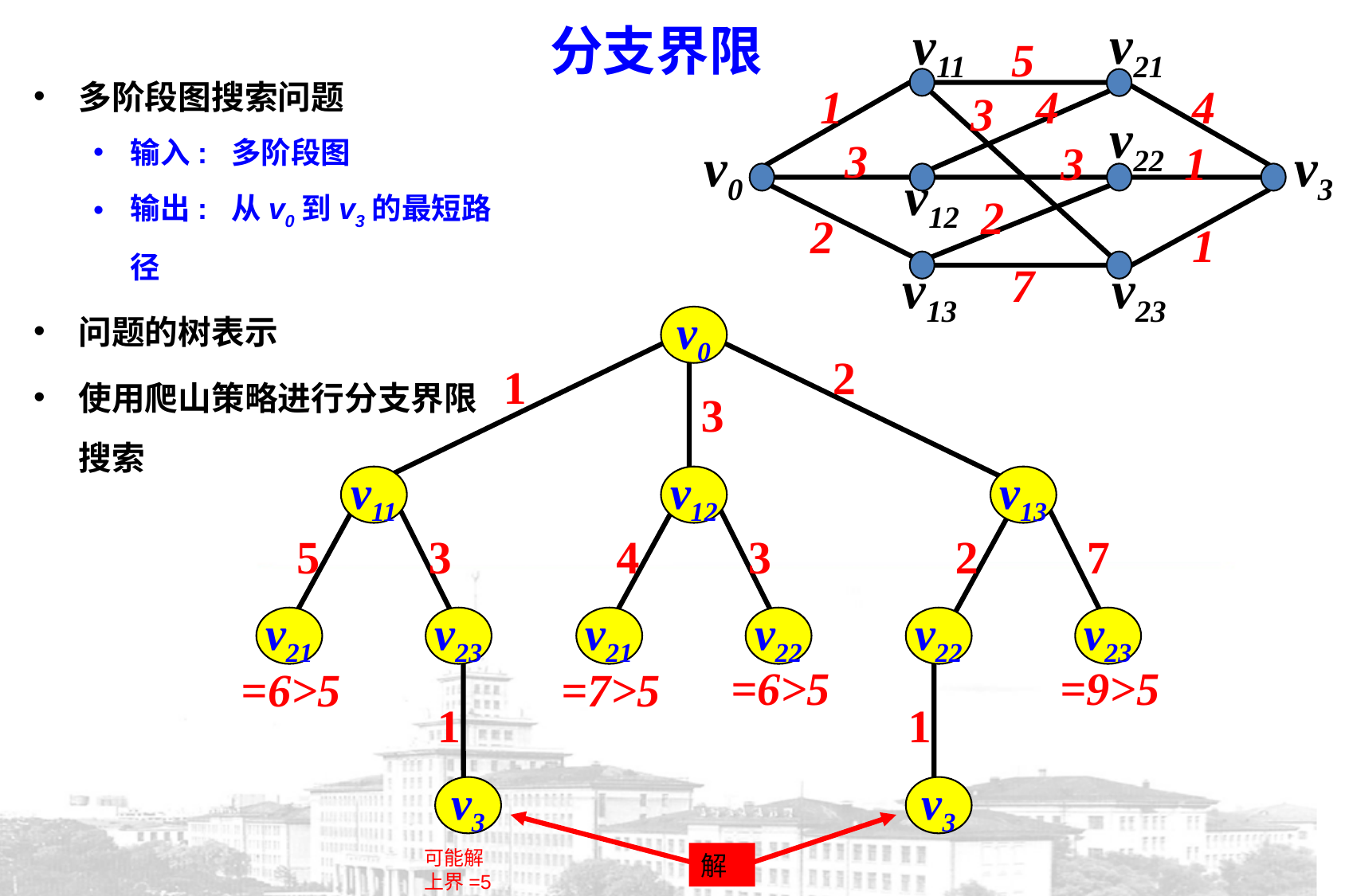

v21
v11
5

1
4
4
3

v22
3
v0
3
1
v3
v12

2

2
1
v13
7
v23

分支界限
多阶段图搜索问题
输入:  多阶段图
输出:  从v0到v3的最短路径
问题的树表示
使用爬山策略进行分支界限搜索

v0
2

1

3
v11
v12
v13

5
3
4
3
2
7
v21
v23
v21
v22
v22
v23
=6>5
=9>5
=7>5
=6>5

1
1
v3
v3

可能解
上界=5
解